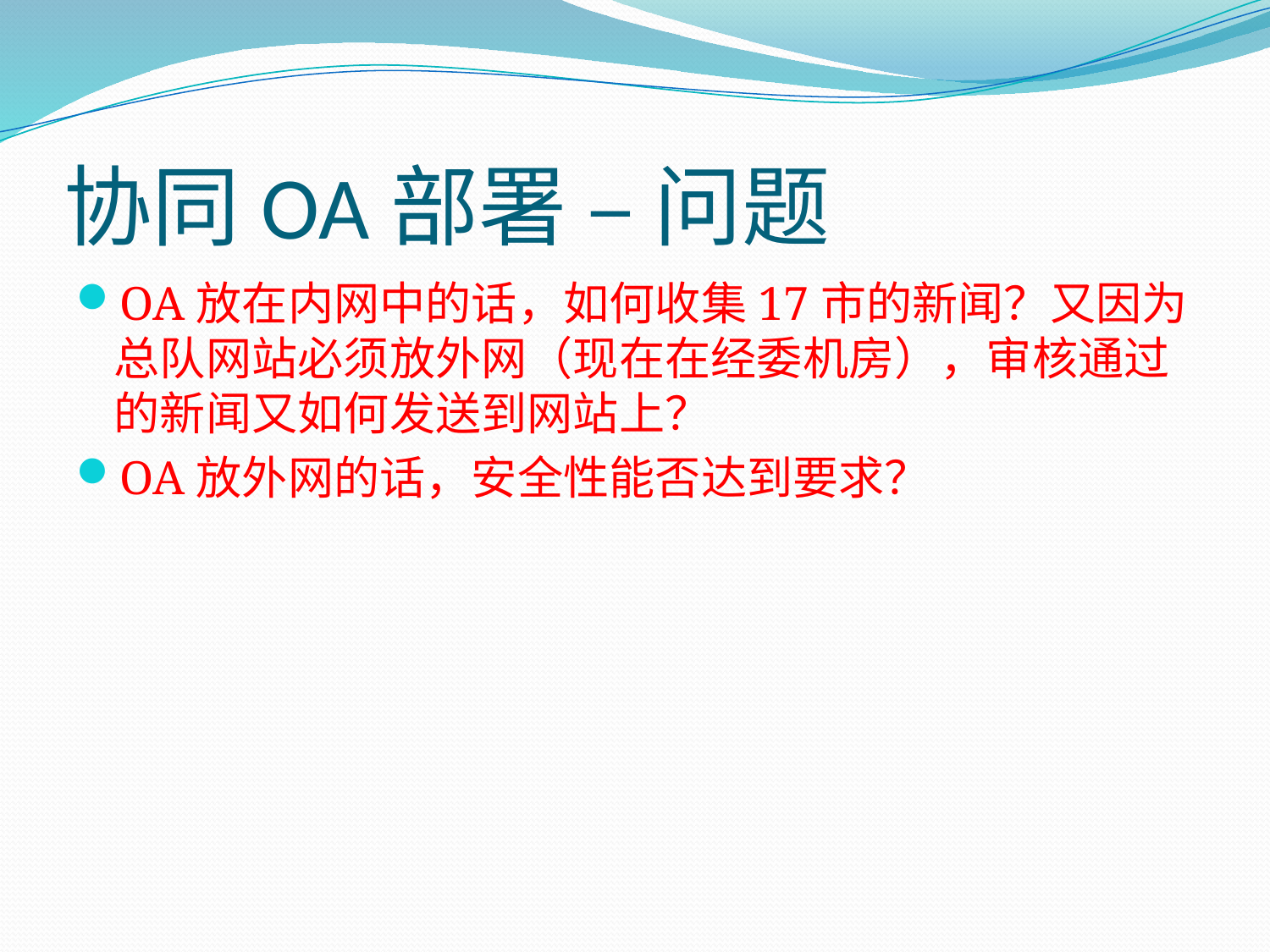

# 协同OA部署 – 问题
OA放在内网中的话，如何收集17市的新闻？又因为总队网站必须放外网（现在在经委机房），审核通过的新闻又如何发送到网站上？
OA放外网的话，安全性能否达到要求？